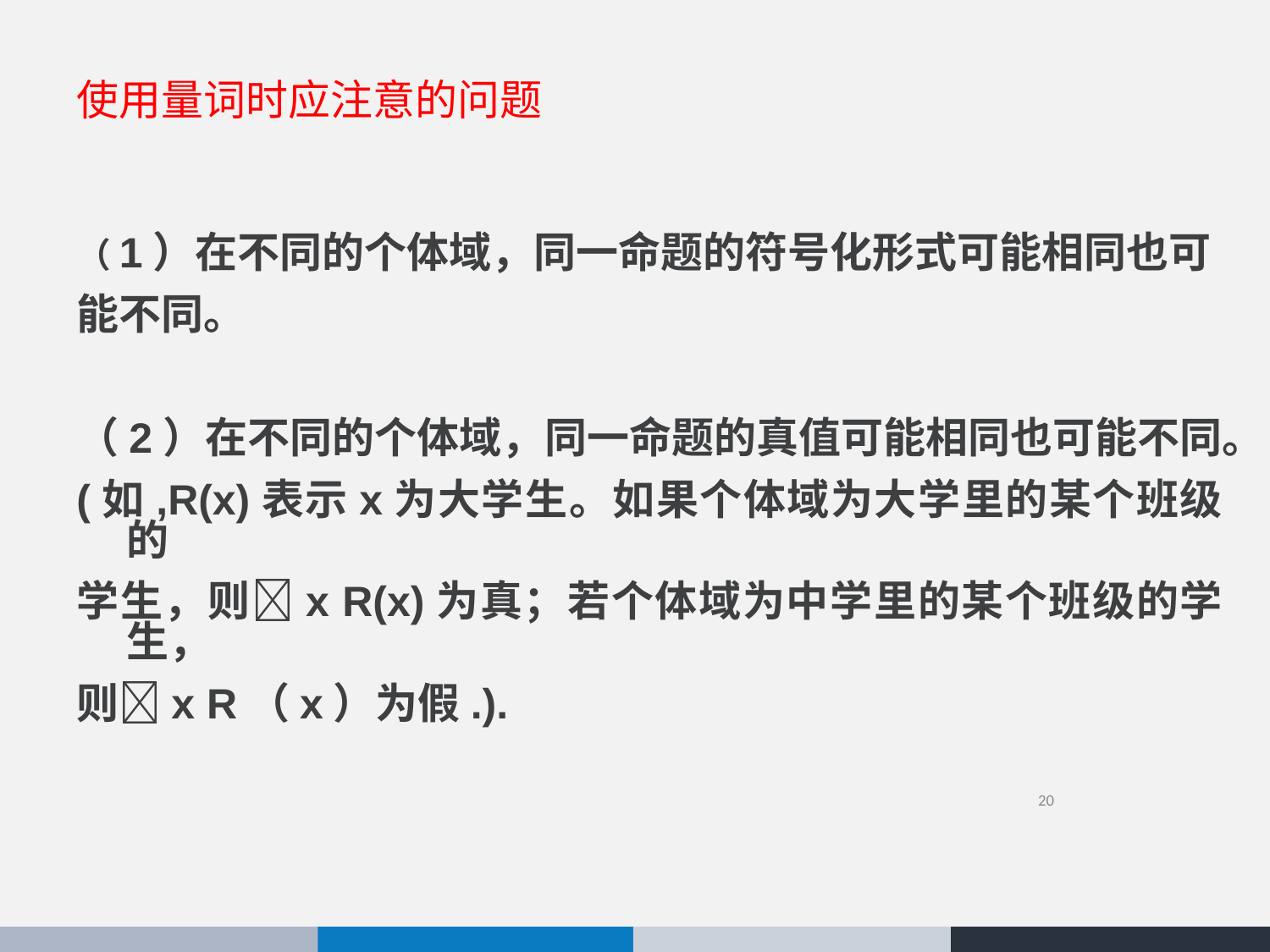

使用量词时应注意的问题

（1）在不同的个体域，同一命题的符号化形式可能相同也可
能不同。

（2）在不同的个体域，同一命题的真值可能相同也可能不同。
(如,R(x)表示x为大学生。如果个体域为大学里的某个班级的
学生，则∀x R(x)为真；若个体域为中学里的某个班级的学生，
则∀x R（x）为假.).
20